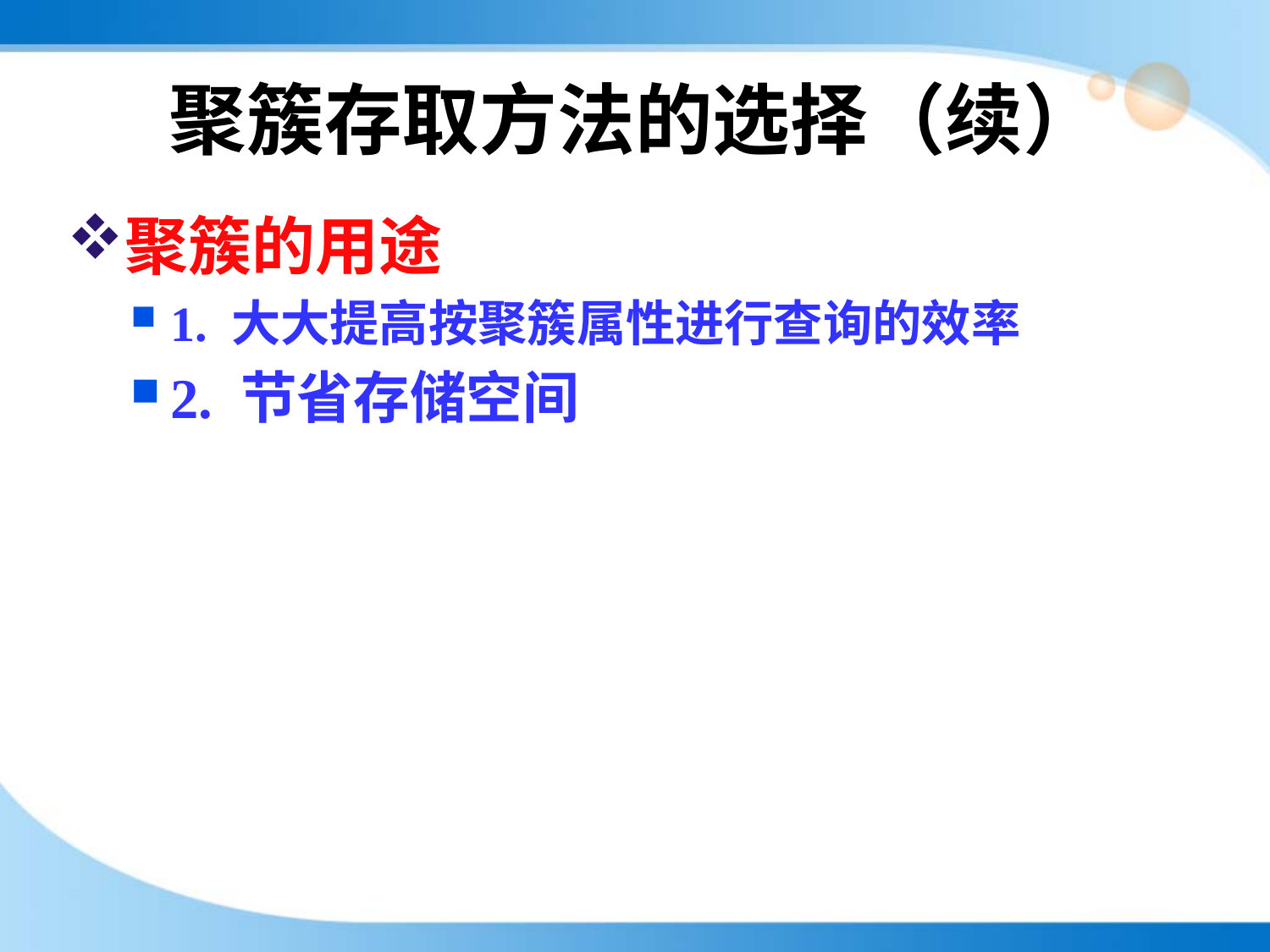

# 聚簇存取方法的选择（续）
聚簇的用途
1. 大大提高按聚簇属性进行查询的效率
2. 节省存储空间